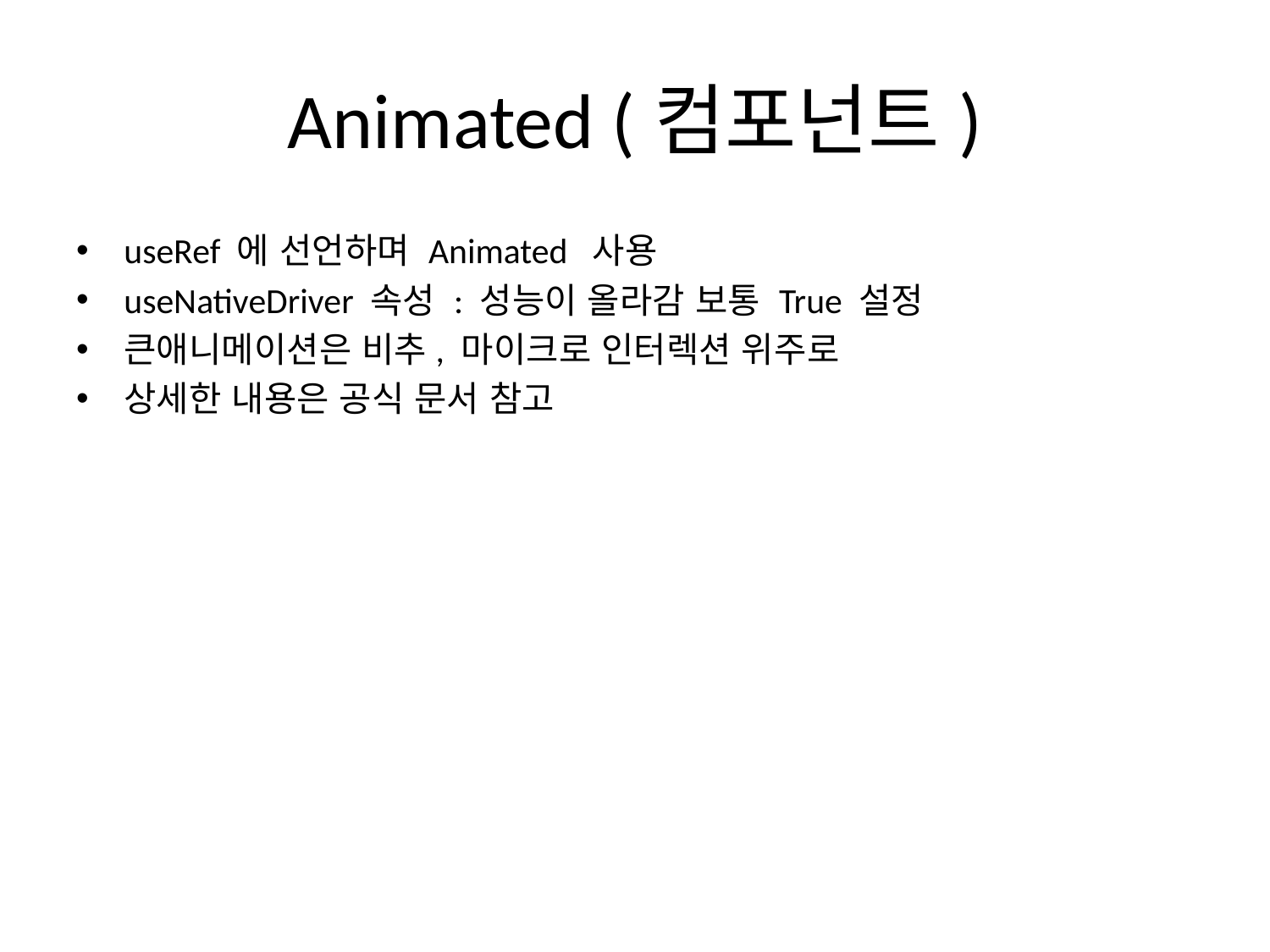

# Animated (컴포넌트)
useRef 에 선언하며 Animated  사용
useNativeDriver 속성 : 성능이 올라감 보통 True 설정
큰애니메이션은 비추, 마이크로 인터렉션 위주로
상세한 내용은 공식 문서 참고